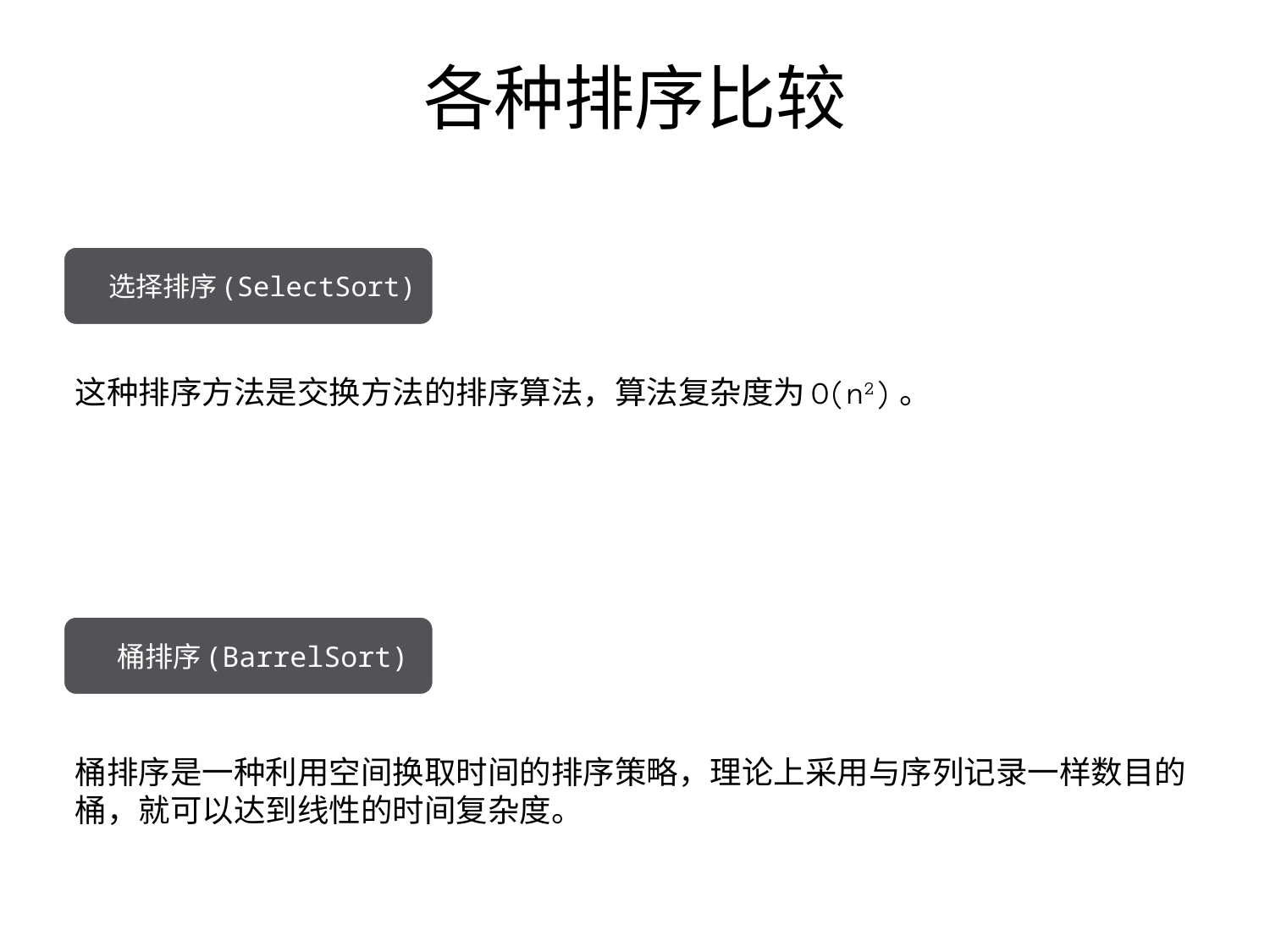

# 各种排序比较
选择排序(SelectSort)
这种排序方法是交换方法的排序算法，算法复杂度为O(n2)。
桶排序(BarrelSort)
桶排序是一种利用空间换取时间的排序策略，理论上采用与序列记录一样数目的桶，就可以达到线性的时间复杂度。